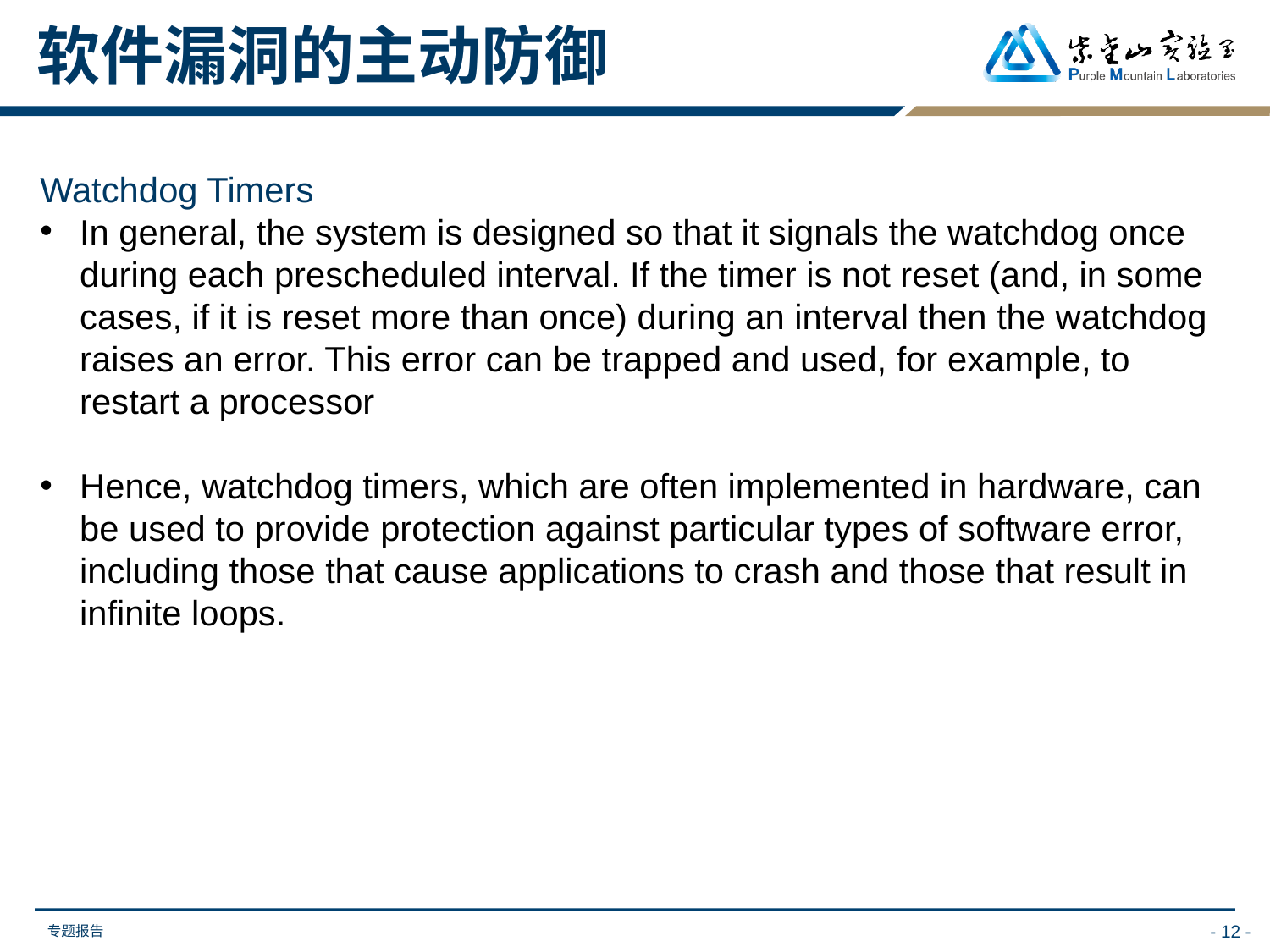

软件漏洞的主动防御
Watchdog Timers
In general, the system is designed so that it signals the watchdog once during each prescheduled interval. If the timer is not reset (and, in some cases, if it is reset more than once) during an interval then the watchdog raises an error. This error can be trapped and used, for example, to restart a processor

Hence, watchdog timers, which are often implemented in hardware, can be used to provide protection against particular types of software error, including those that cause applications to crash and those that result in infinite loops.